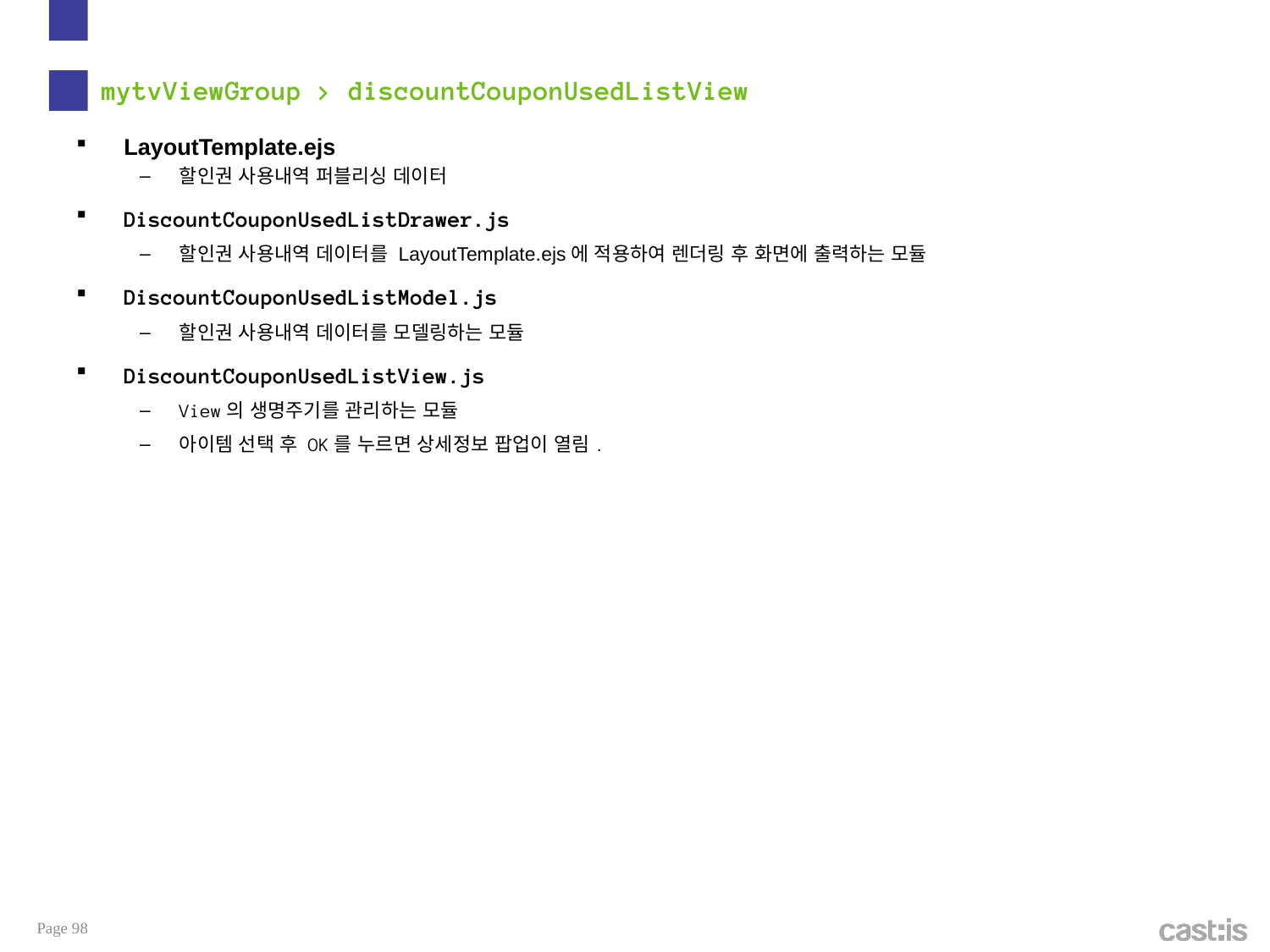

# mytvViewGroup > discountCouponUsedListView
LayoutTemplate.ejs
할인권 사용내역 퍼블리싱 데이터

DiscountCouponUsedListDrawer.js
할인권 사용내역 데이터를 LayoutTemplate.ejs에 적용하여 렌더링 후 화면에 출력하는 모듈

DiscountCouponUsedListModel.js
할인권 사용내역 데이터를 모델링하는 모듈

DiscountCouponUsedListView.js
View의 생명주기를 관리하는 모듈
아이템 선택 후 OK를 누르면 상세정보 팝업이 열림.

Page 98